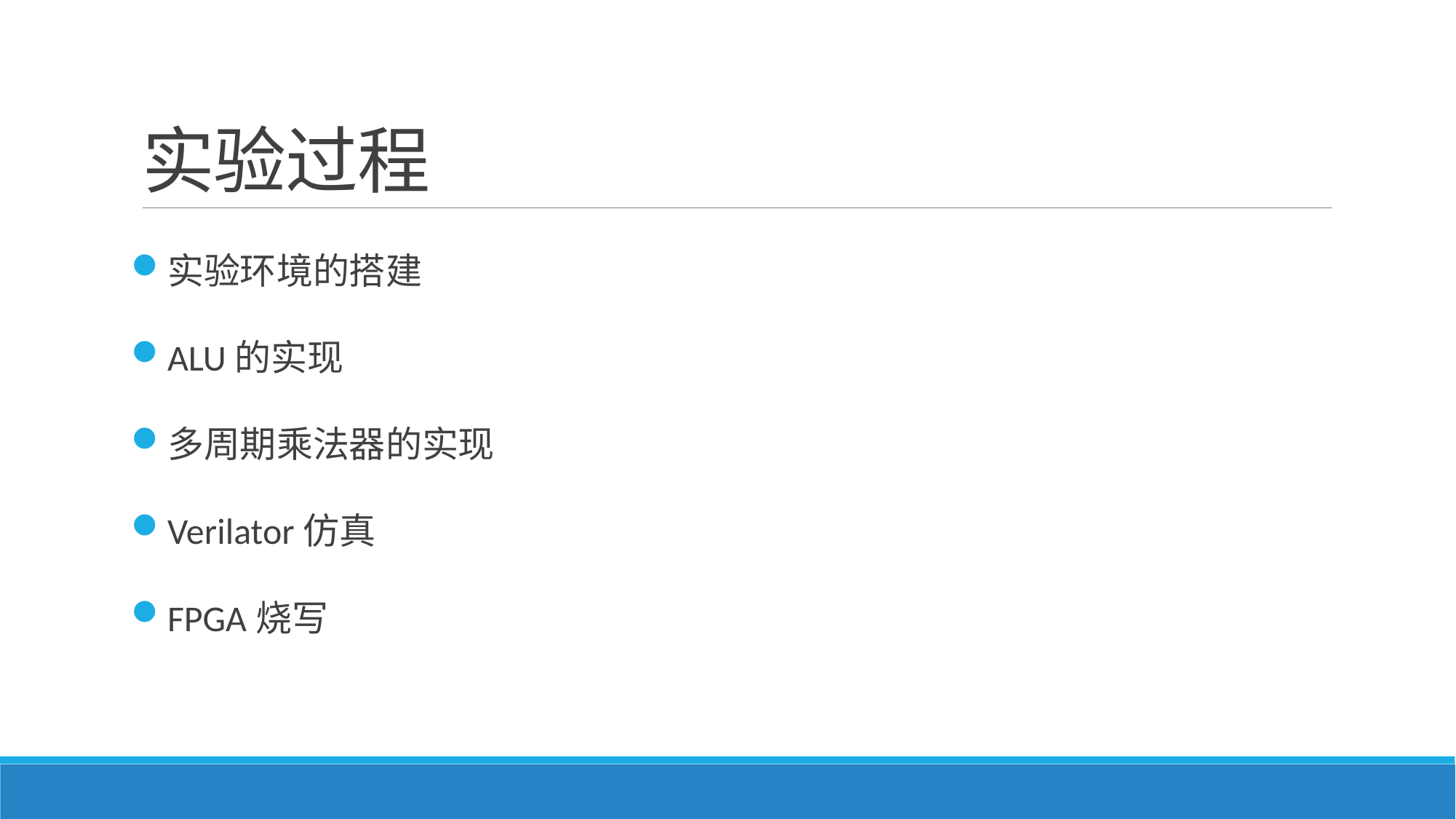

# 实验过程
实验环境的搭建
ALU的实现
多周期乘法器的实现
Verilator仿真
FPGA烧写